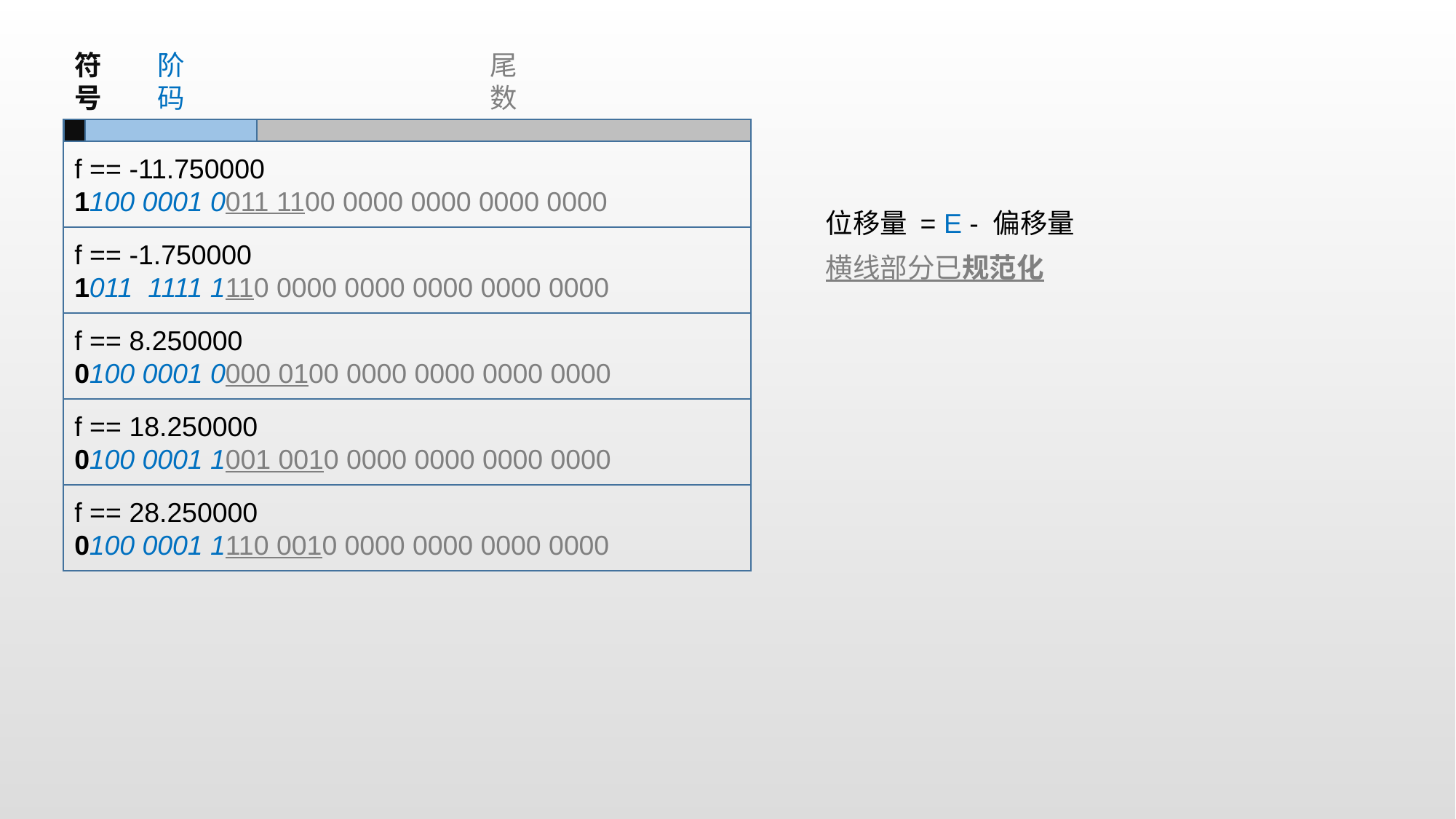

符号

阶
码

尾
数

f == -11.750000
1100 0001 0011 1100 0000 0000 0000 0000
f == -1.750000
1011  1111 1110 0000 0000 0000 0000 0000
f == 8.250000
0100 0001 0000 0100 0000 0000 0000 0000
f == 18.250000
0100 0001 1001 0010 0000 0000 0000 0000
f == 28.250000
0100 0001 1110 0010 0000 0000 0000 0000
位移量 = E - 偏移量
横线部分已规范化